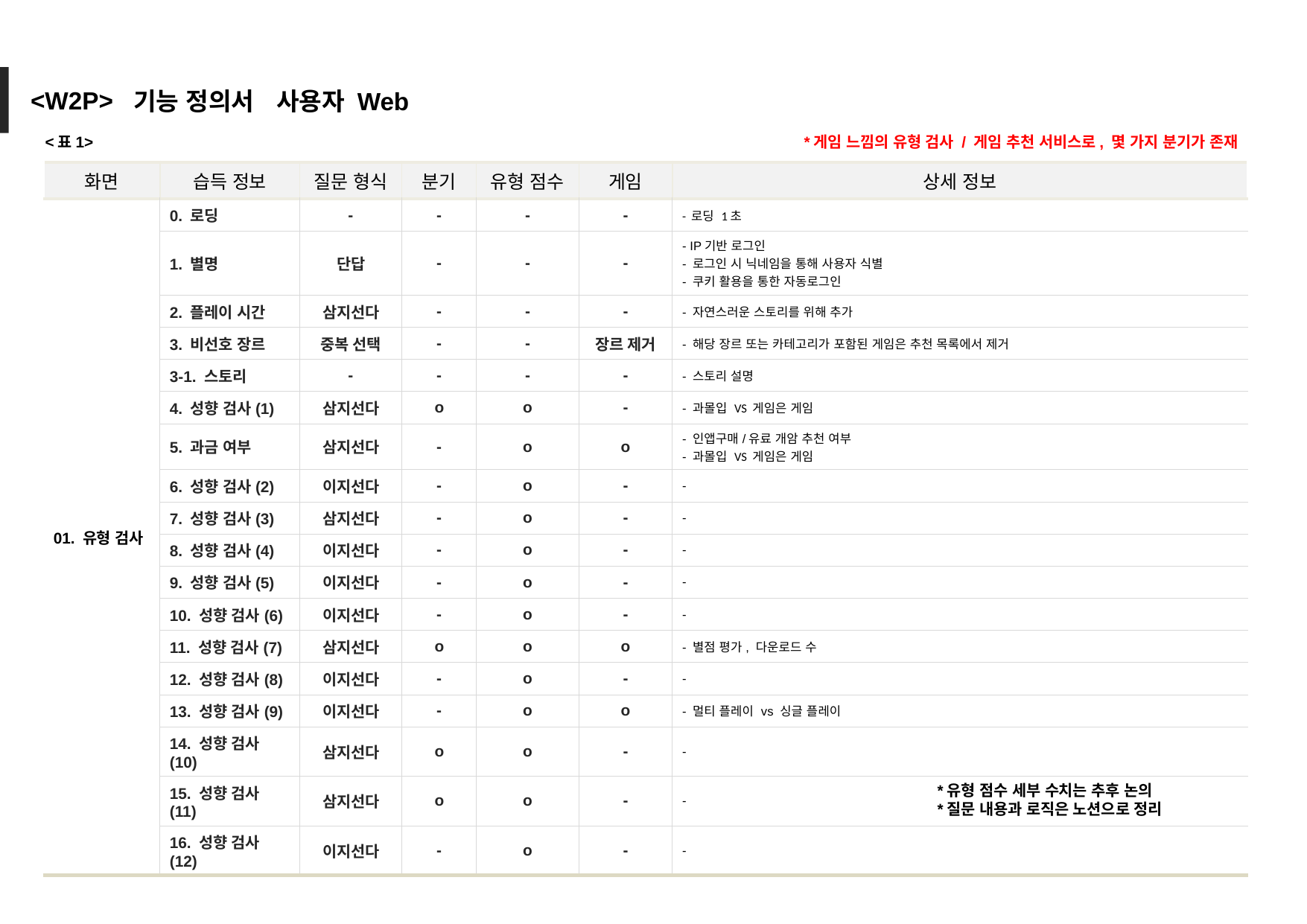

<W2P>
기능 정의서
사용자 Web
<표1>
*게임 느낌의 유형 검사 / 게임 추천 서비스로, 몇 가지 분기가 존재
| 화면 | 습득 정보 | 질문 형식 | 분기 | 유형 점수 | 게임 | 상세 정보 |
| --- | --- | --- | --- | --- | --- | --- |
| 01. 유형 검사 | 0. 로딩 | - | - | - | - | - 로딩 1초 |
| 02. 테스트 결과 | 1. 별명 | 단답 | - | - | - | - IP기반 로그인 - 로그인 시 닉네임을 통해 사용자 식별 - 쿠키 활용을 통한 자동로그인 |
|  | 2. 플레이 시간 | 삼지선다 | - | - | - | - 자연스러운 스토리를 위해 추가 |
|  | 3. 비선호 장르 | 중복 선택 | - | - | 장르 제거 | - 해당 장르 또는 카테고리가 포함된 게임은 추천 목록에서 제거 |
|  | 3-1. 스토리 | - | - | - | - | - 스토리 설명 |
|  | 4. 성향 검사(1) | 삼지선다 | o | o | - | - 과몰입 VS 게임은 게임 |
| 03. 추천 게임 | 5. 과금 여부 | 삼지선다 | - | o | o | - 인앱구매/유료 개암 추천 여부 - 과몰입 VS 게임은 게임 |
| 04. AI 추천 게임 | 6. 성향 검사(2) | 이지선다 | - | o | - | - |
|  | 7. 성향 검사(3) | 삼지선다 | - | o | - | - |
|  | 8. 성향 검사(4) | 이지선다 | - | o | - | - |
|  | 9. 성향 검사(5) | 이지선다 | - | o | - | - |
|  | 10. 성향 검사(6) | 이지선다 | - | o | - | - |
|  | 11. 성향 검사(7) | 삼지선다 | o | o | o | - 별점 평가, 다운로드 수 |
|  | 12. 성향 검사(8) | 이지선다 | - | o | - | - |
|  | 13. 성향 검사(9) | 이지선다 | - | o | o | - 멀티 플레이 vs 싱글 플레이 |
|  | 14. 성향 검사(10) | 삼지선다 | o | o | - | - |
|  | 15. 성향 검사(11) | 삼지선다 | o | o | - | - |
|  | 16. 성향 검사(12) | 이지선다 | - | o | - | - |
*유형 점수 세부 수치는 추후 논의
*질문 내용과 로직은 노션으로 정리